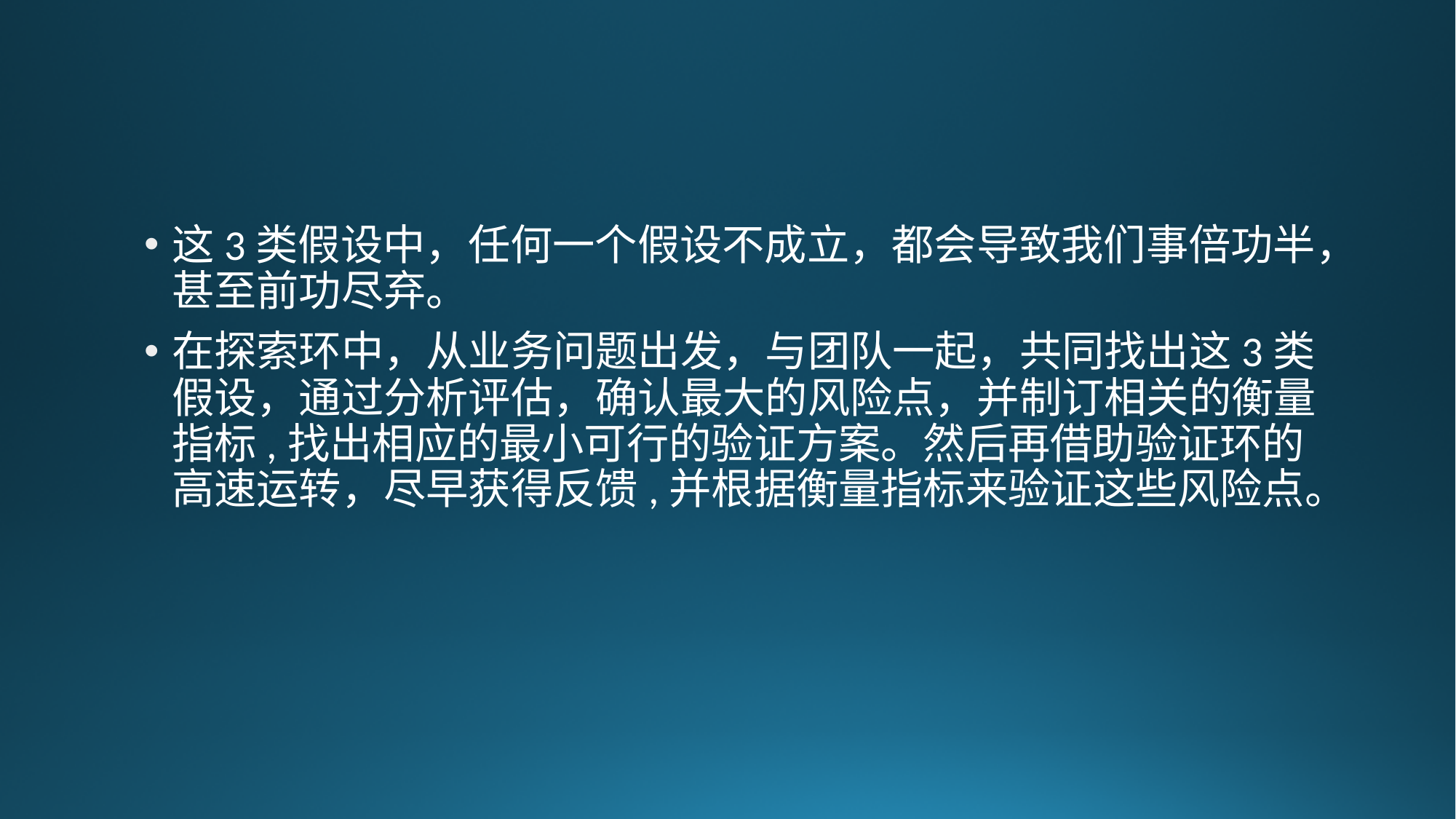

#
这3类假设中，任何一个假设不成立，都会导致我们事倍功半，甚至前功尽弃。
在探索环中，从业务问题出发，与团队一起，共同找出这3类假设，通过分析评估，确认最大的风险点，并制订相关的衡量指标,找出相应的最小可行的验证方案。然后再借助验证环的高速运转，尽早获得反馈,并根据衡量指标来验证这些风险点。